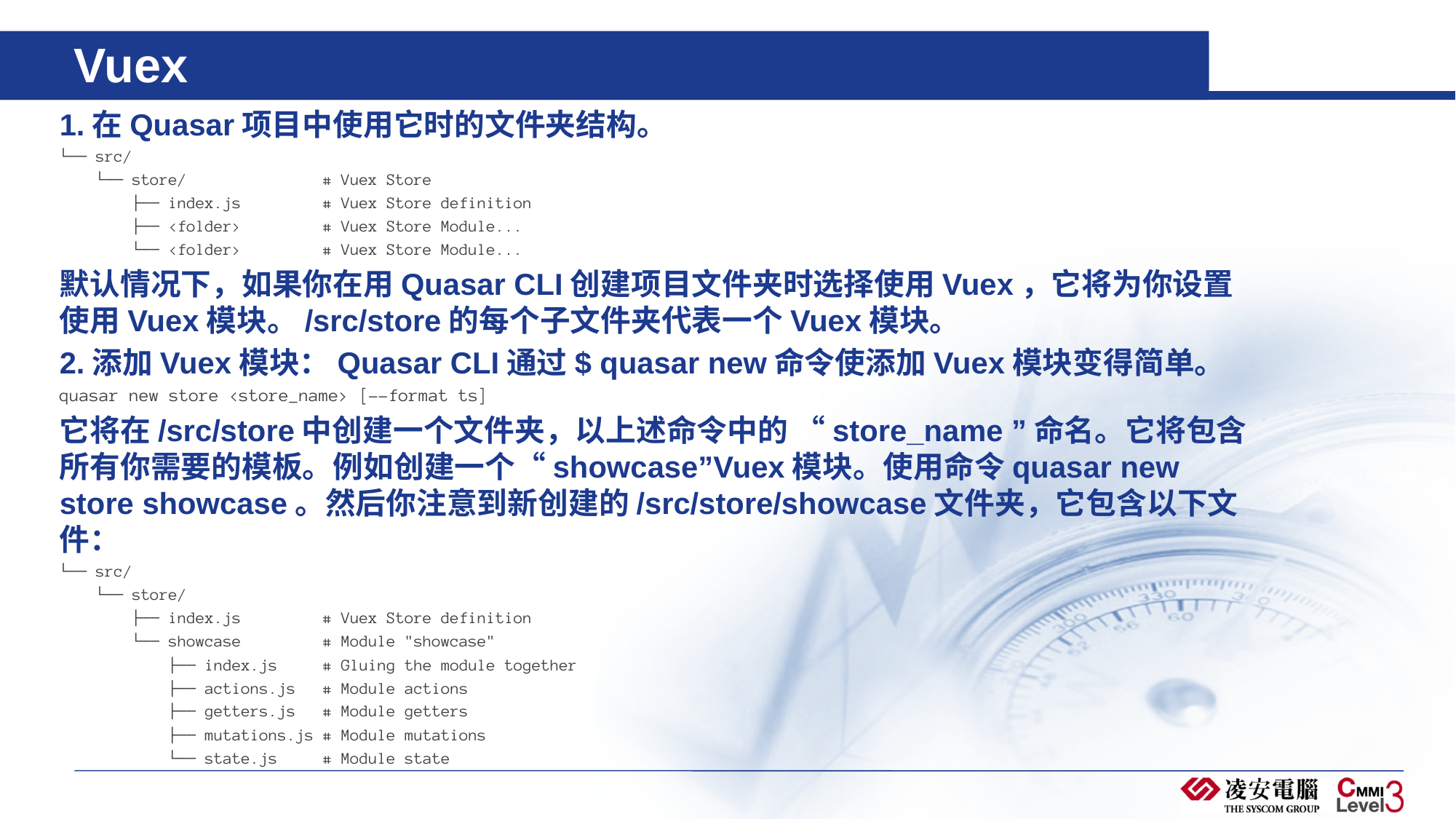

# Vuex
1.在Quasar项目中使用它时的文件夹结构。
└── src/
    └── store/               # Vuex Store
        ├── index.js         # Vuex Store definition
        ├── <folder>         # Vuex Store Module...
        └── <folder>         # Vuex Store Module...
默认情况下，如果你在用Quasar CLI创建项目文件夹时选择使用Vuex，它将为你设置使用Vuex模块。/src/store的每个子文件夹代表一个Vuex模块。
2.添加Vuex模块：Quasar CLI通过$ quasar new命令使添加Vuex模块变得简单。
quasar new store <store_name> [--format ts]
它将在/src/store中创建一个文件夹，以上述命令中的 “store_name ”命名。它将包含所有你需要的模板。例如创建一个“showcase”Vuex模块。使用命令quasar new store showcase。然后你注意到新创建的/src/store/showcase文件夹，它包含以下文件：
└── src/
    └── store/
        ├── index.js         # Vuex Store definition
        └── showcase         # Module "showcase"
            ├── index.js     # Gluing the module together
            ├── actions.js   # Module actions
            ├── getters.js   # Module getters
            ├── mutations.js # Module mutations
            └── state.js     # Module state